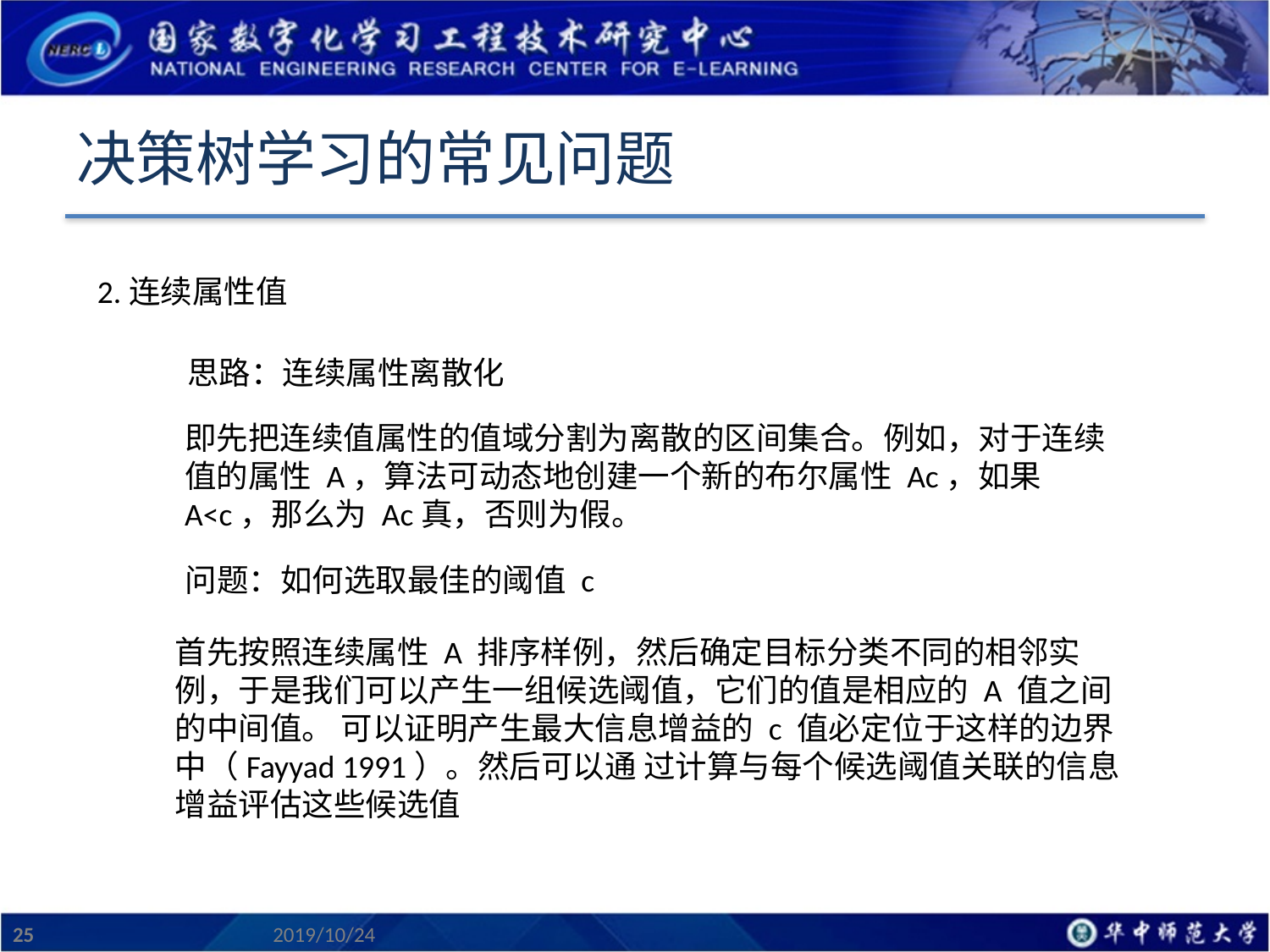

# 决策树学习的常见问题
2.连续属性值
思路：连续属性离散化
即先把连续值属性的值域分割为离散的区间集合。例如，对于连续值的属性 A，算法可动态地创建一个新的布尔属性 Ac，如果 A<c，那么为 Ac真，否则为假。
问题：如何选取最佳的阈值 c
首先按照连续属性 A 排序样例，然后确定目标分类不同的相邻实例，于是我们可以产生一组候选阈值，它们的值是相应的 A 值之间的中间值。 可以证明产生最大信息增益的 c 值必定位于这样的边界中（Fayyad 1991）。然后可以通 过计算与每个候选阈值关联的信息增益评估这些候选值
25
2019/10/24